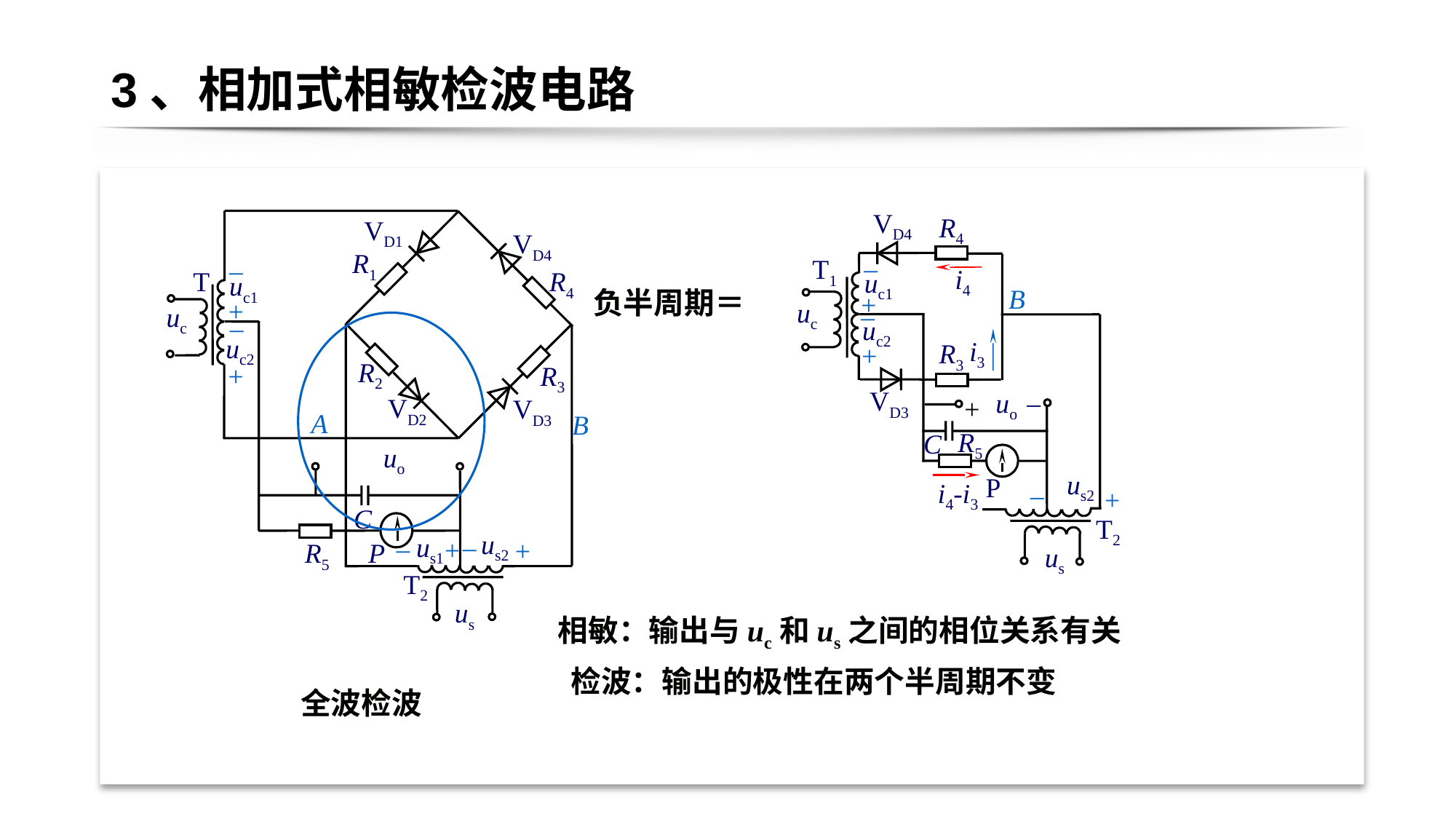

# 3、相加式相敏检波电路
VD1

VD4

R1

–
T
R4
uc1

+

uc

–

uc2

R2

+

R3

VD2
VD3

uo

C

us2
us1
–

–
+
+

R5

P

T2

us

VD4
R4

–

T1

i4
uc1

+

uc

–

uc2

i3

R3

+

_

VD3

uo
+

R5
C

us2
_
P
i4-i3

+

T2

us

B
负半周期＝

A
B
相敏：输出与uc和us之间的相位关系有关
检波：输出的极性在两个半周期不变
全波检波